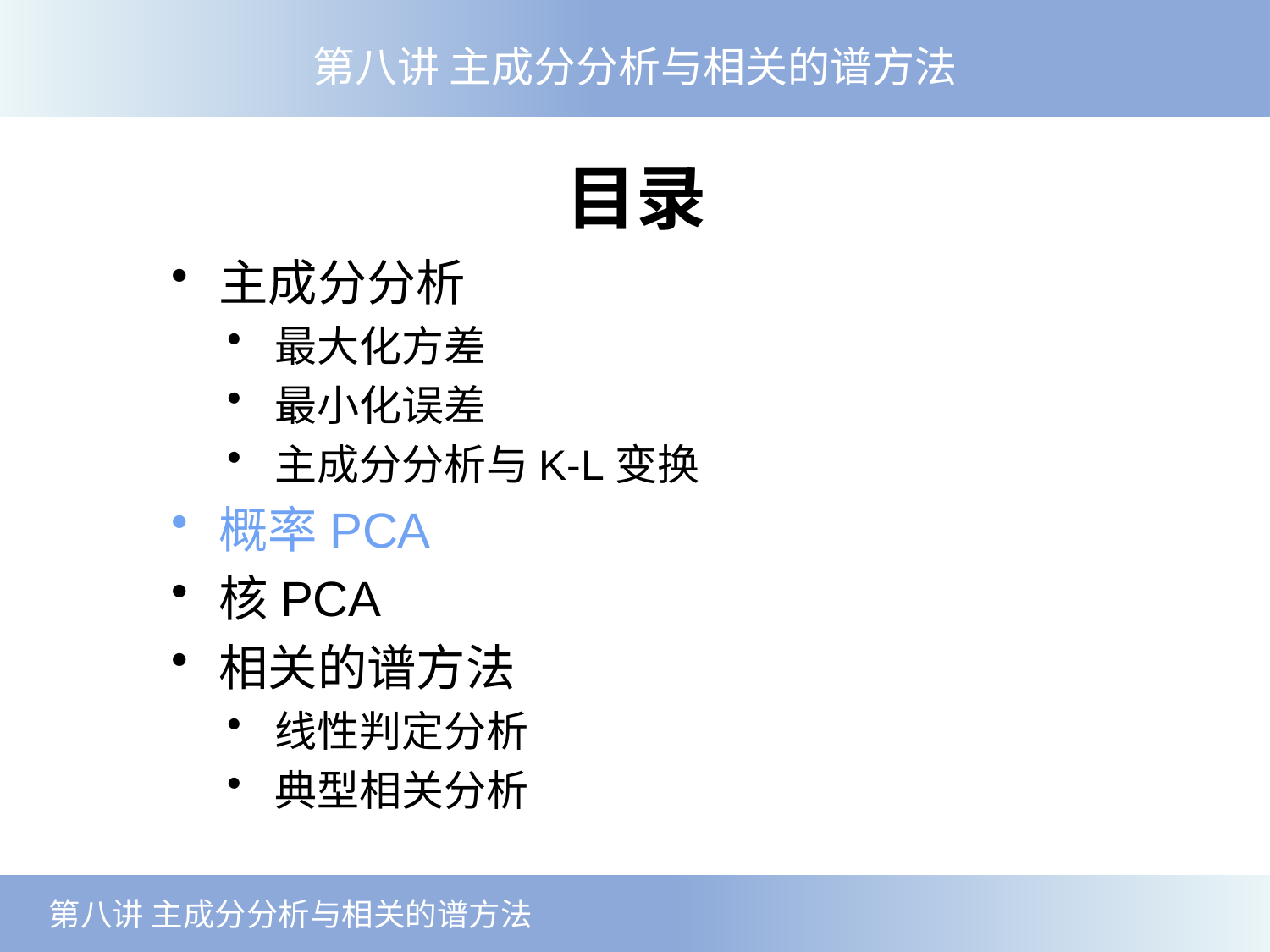

第八讲 主成分分析与相关的谱方法
目录
主成分分析
最大化方差
最小化误差
主成分分析与K-L变换
概率PCA
核PCA
相关的谱方法
线性判定分析
典型相关分析
    第八讲 主成分分析与相关的谱方法